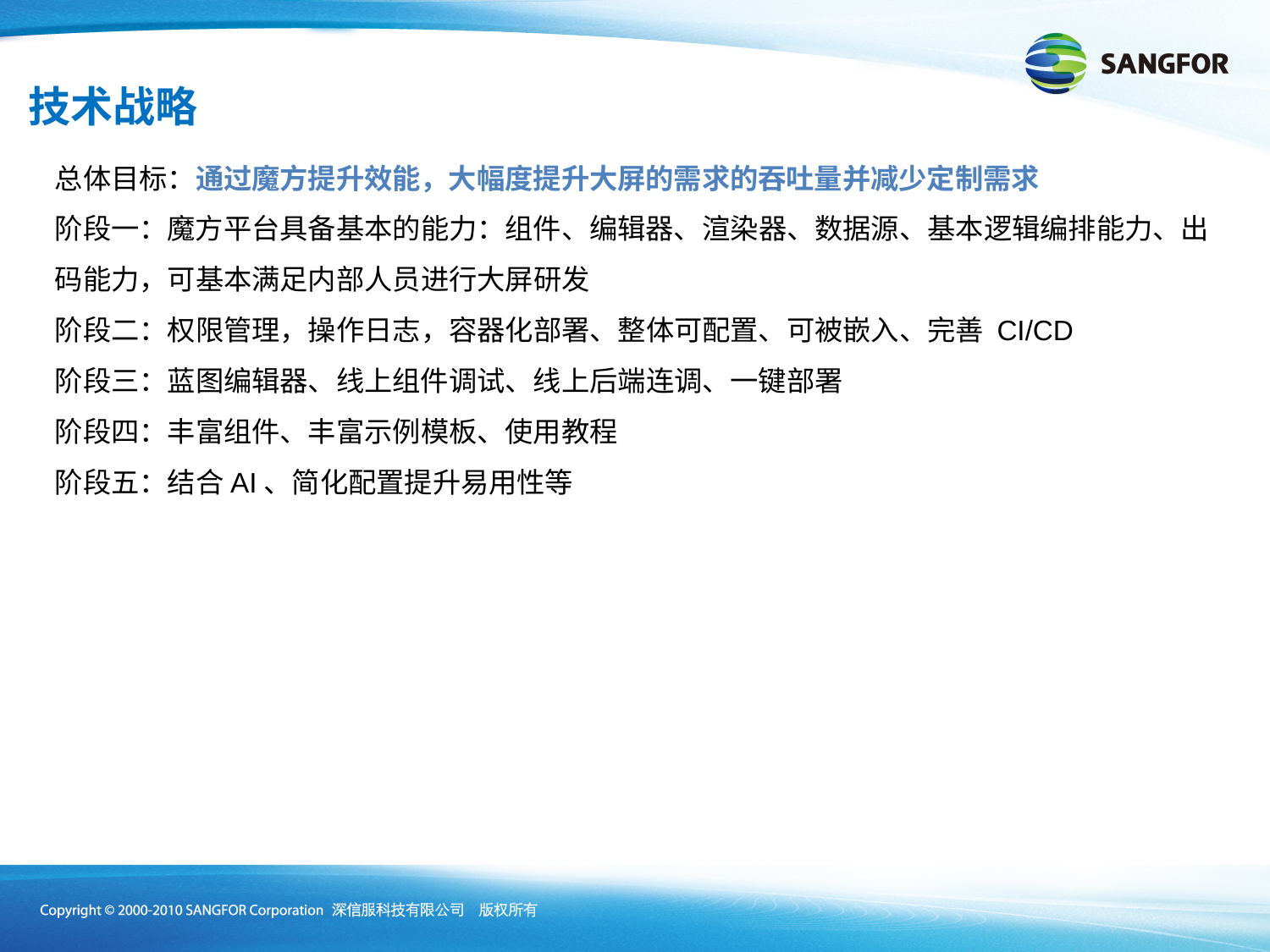

技术战略
总体目标：通过魔方提升效能，大幅度提升大屏的需求的吞吐量并减少定制需求
阶段一：魔方平台具备基本的能力：组件、编辑器、渲染器、数据源、基本逻辑编排能力、出码能力，可基本满足内部人员进行大屏研发
阶段二：权限管理，操作日志，容器化部署、整体可配置、可被嵌入、完善 CI/CD
阶段三：蓝图编辑器、线上组件调试、线上后端连调、一键部署
阶段四：丰富组件、丰富示例模板、使用教程
阶段五：结合AI、简化配置提升易用性等